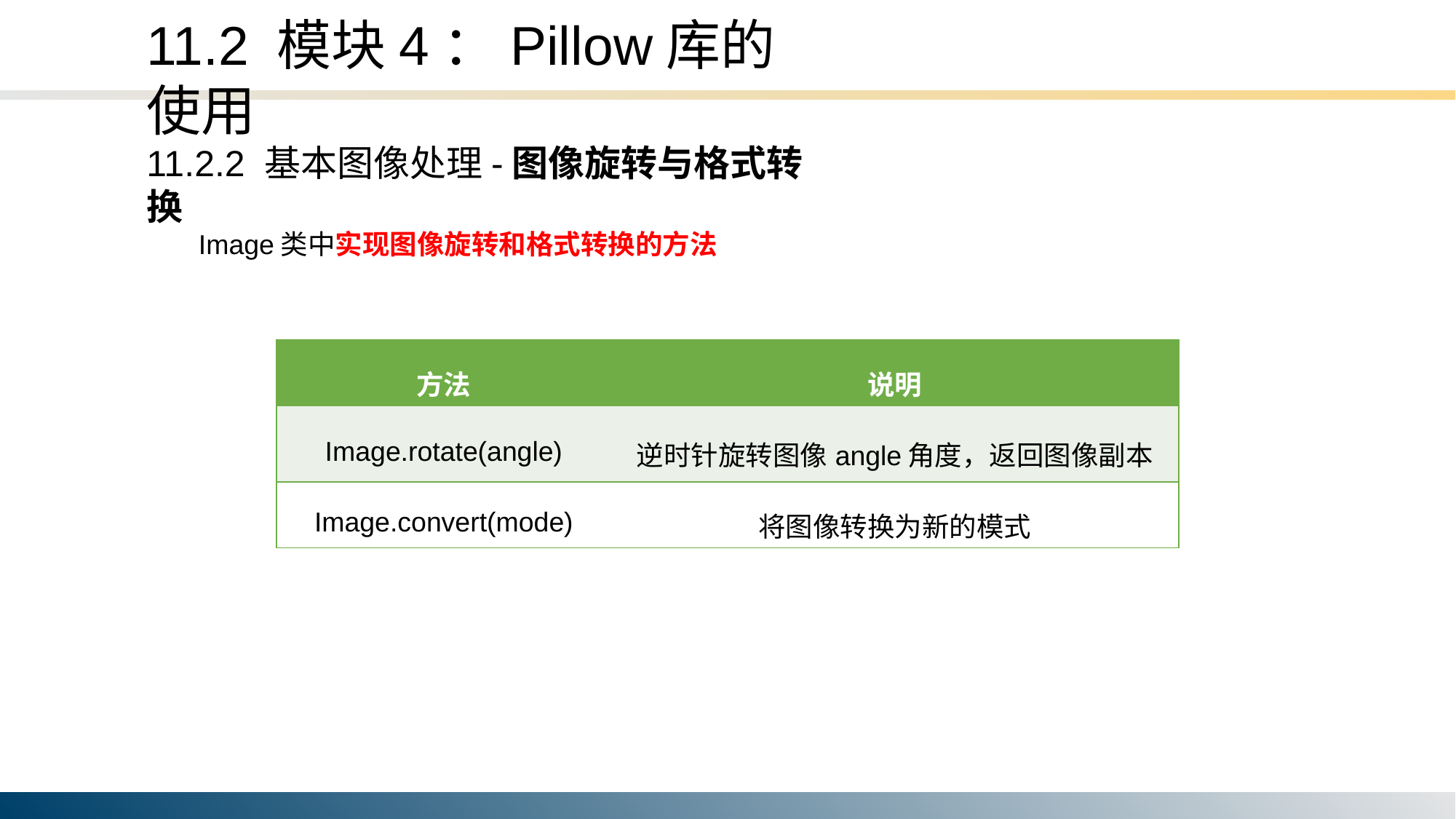

11.2 模块4：Pillow库的使用
11.2.2 基本图像处理-图像旋转与格式转换
Image类中实现图像旋转和格式转换的方法
| 方法 | 说明 |
| --- | --- |
| Image.rotate(angle) | 逆时针旋转图像angle角度，返回图像副本 |
| Image.convert(mode) | 将图像转换为新的模式 |